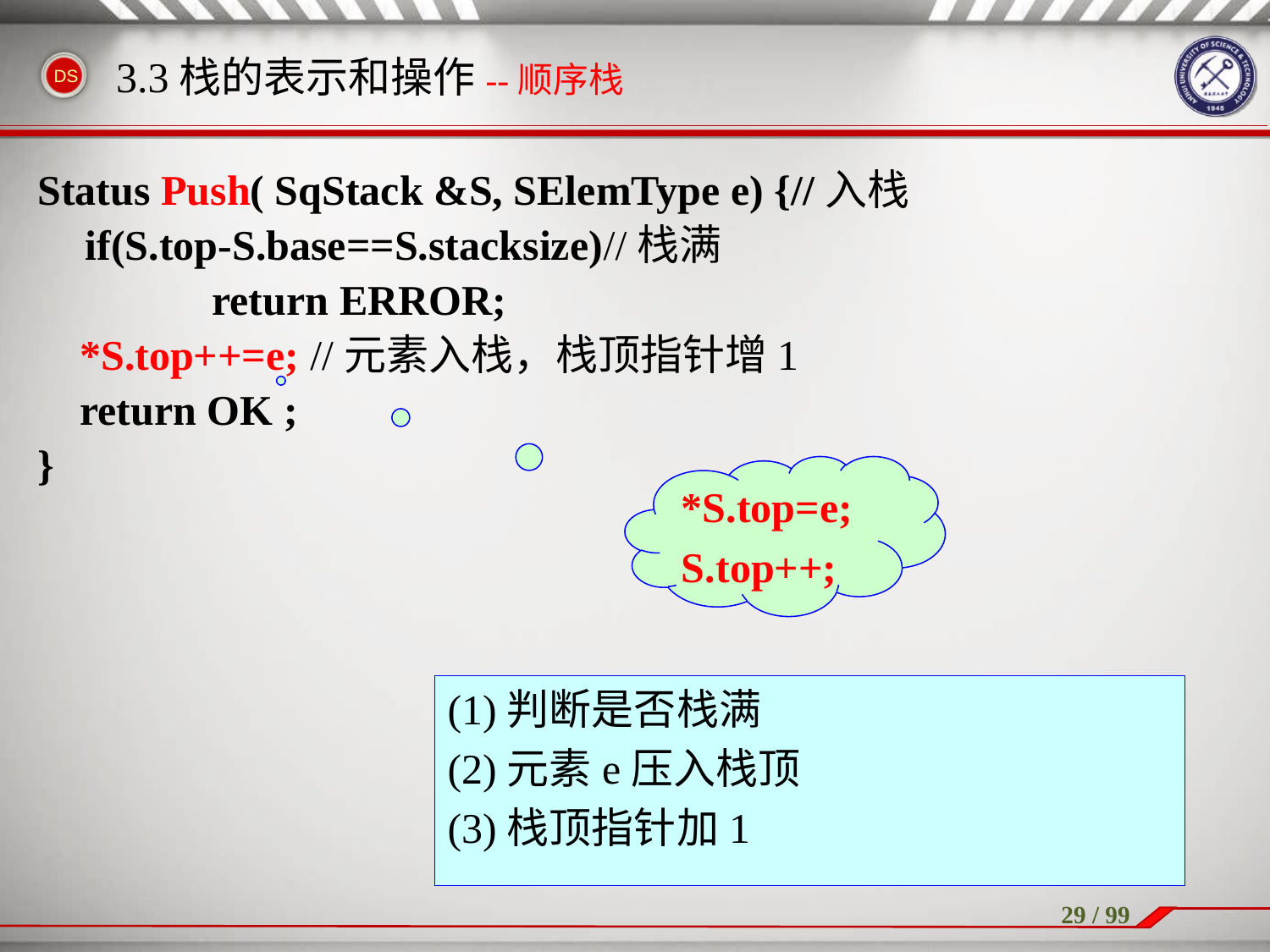

# 3.3栈的表示和操作--顺序栈
Status Push( SqStack &S, SElemType e) {//入栈
	if(S.top-S.base==S.stacksize)//栈满
		return ERROR;
    *S.top++=e; //元素入栈，栈顶指针增1
    return OK ;
}
*S.top=e;
S.top++;
(1)判断是否栈满
(2)元素e压入栈顶
(3)栈顶指针加1